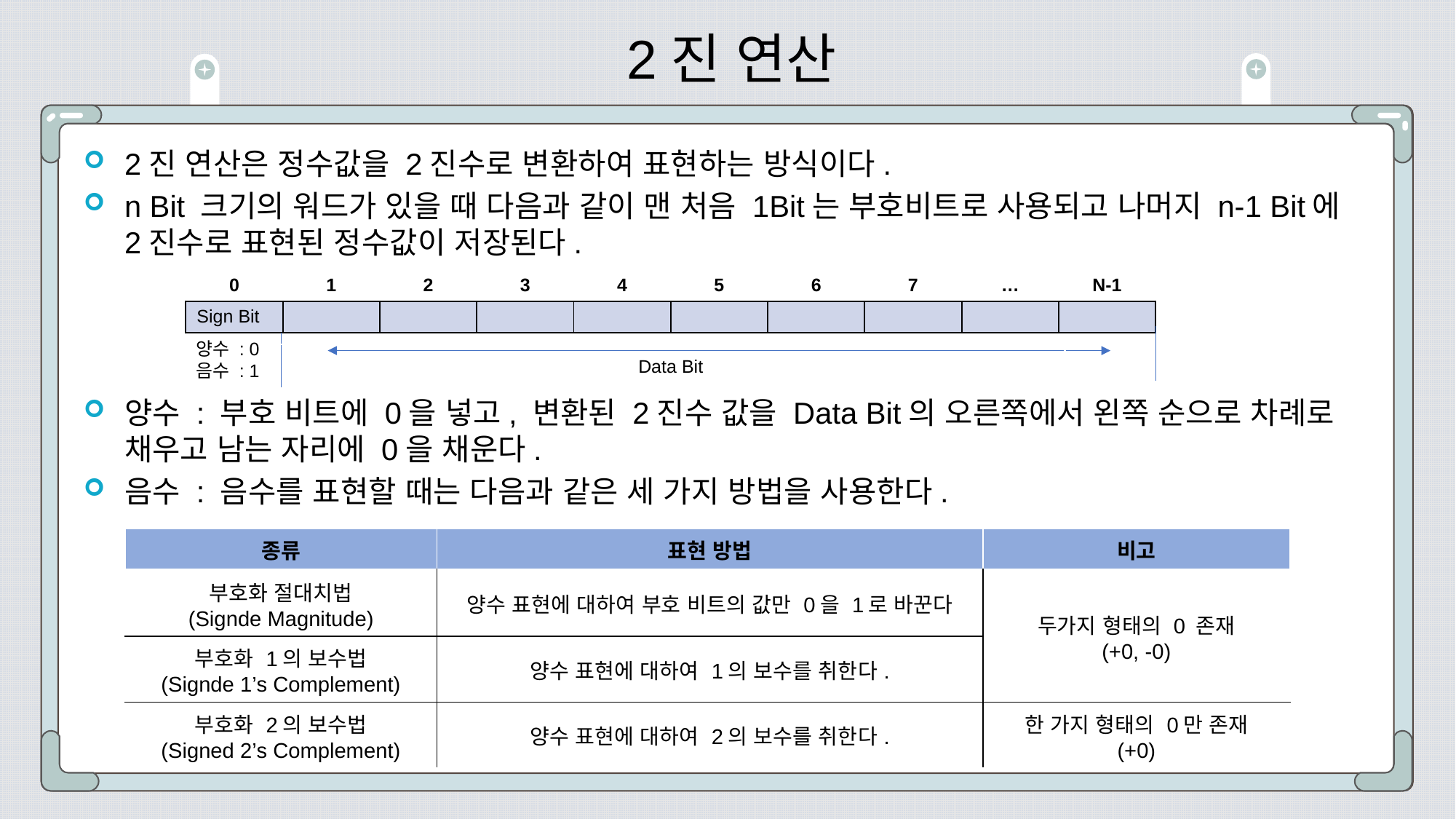

# 2진 연산
2진 연산은 정수값을 2진수로 변환하여 표현하는 방식이다.
n Bit 크기의 워드가 있을 때 다음과 같이 맨 처음 1Bit는 부호비트로 사용되고 나머지 n-1 Bit에 2진수로 표현된 정수값이 저장된다.

양수 : 부호 비트에 0을 넣고, 변환된 2진수 값을 Data Bit의 오른쪽에서 왼쪽 순으로 차례로 채우고 남는 자리에 0을 채운다.
음수 : 음수를 표현할 때는 다음과 같은 세 가지 방법을 사용한다.

| 0 | 1 | 2 | 3 | 4 | 5 | 6 | 7 | … | N-1 |
| --- | --- | --- | --- | --- | --- | --- | --- | --- | --- |
| Sign Bit |  |  |  |  |  |  |  |  |  |
양수 : 0
음수 : 1
Data Bit
| 종류 | 표현 방법 | 비고 |
| --- | --- | --- |
| 부호화 절대치법 (Signde Magnitude) | 양수 표현에 대하여 부호 비트의 값만 0을 1로 바꾼다 | 두가지 형태의 0 존재 (+0, -0) |
| 부호화 1의 보수법 (Signde 1’s Complement) | 양수 표현에 대하여 1의 보수를 취한다. |  |
| 부호화 2의 보수법 (Signed 2’s Complement) | 양수 표현에 대하여 2의 보수를 취한다. | 한 가지 형태의 0만 존재 (+0) |